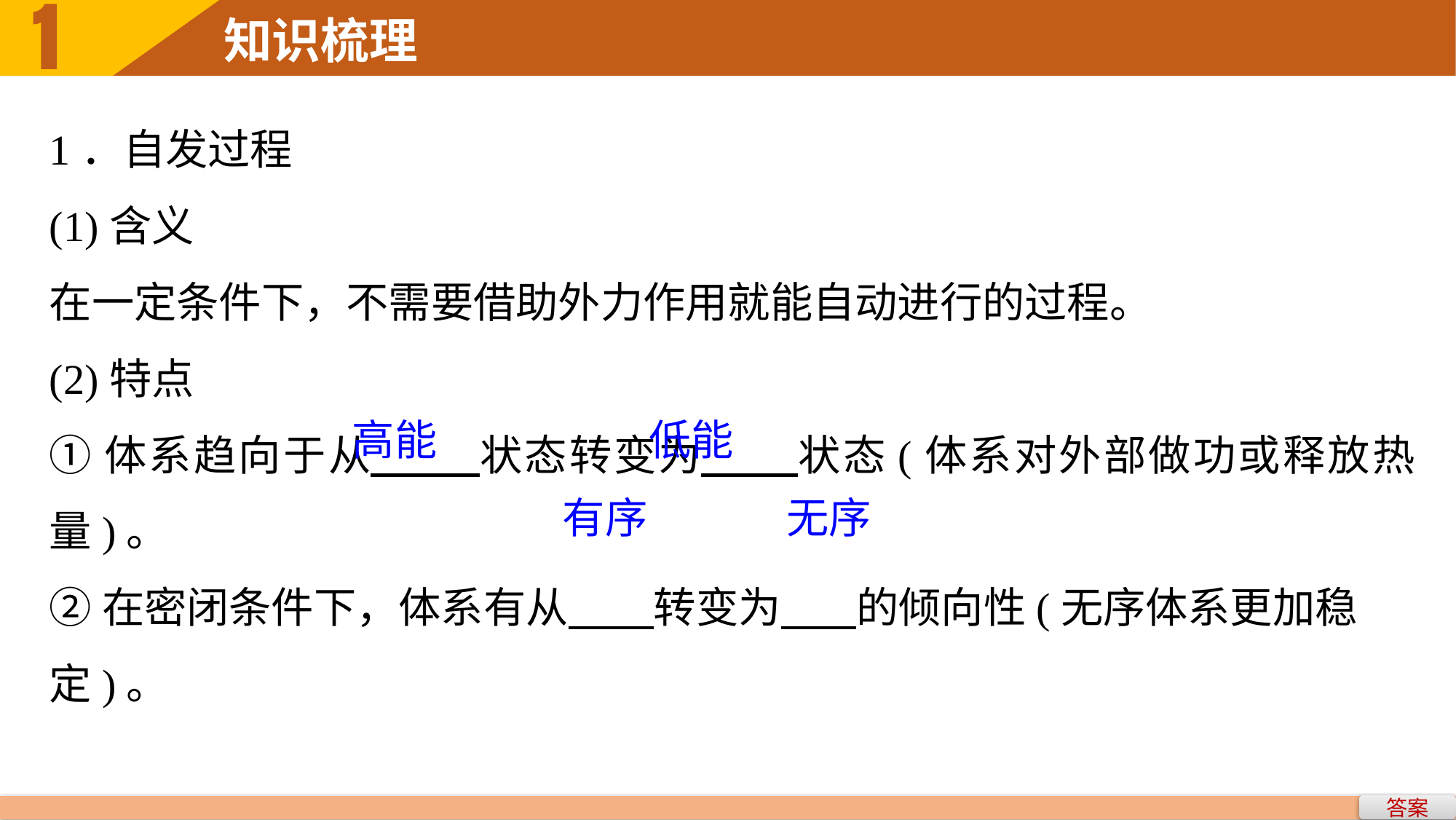

1．自发过程
(1)含义
在一定条件下，不需要借助外力作用就能自动进行的过程。
(2)特点
①体系趋向于从         状态转变为        状态(体系对外部做功或释放热量)。
②在密闭条件下，体系有从         转变为        的倾向性(无序体系更加稳定)。
高能
低能
有序
无序
答案